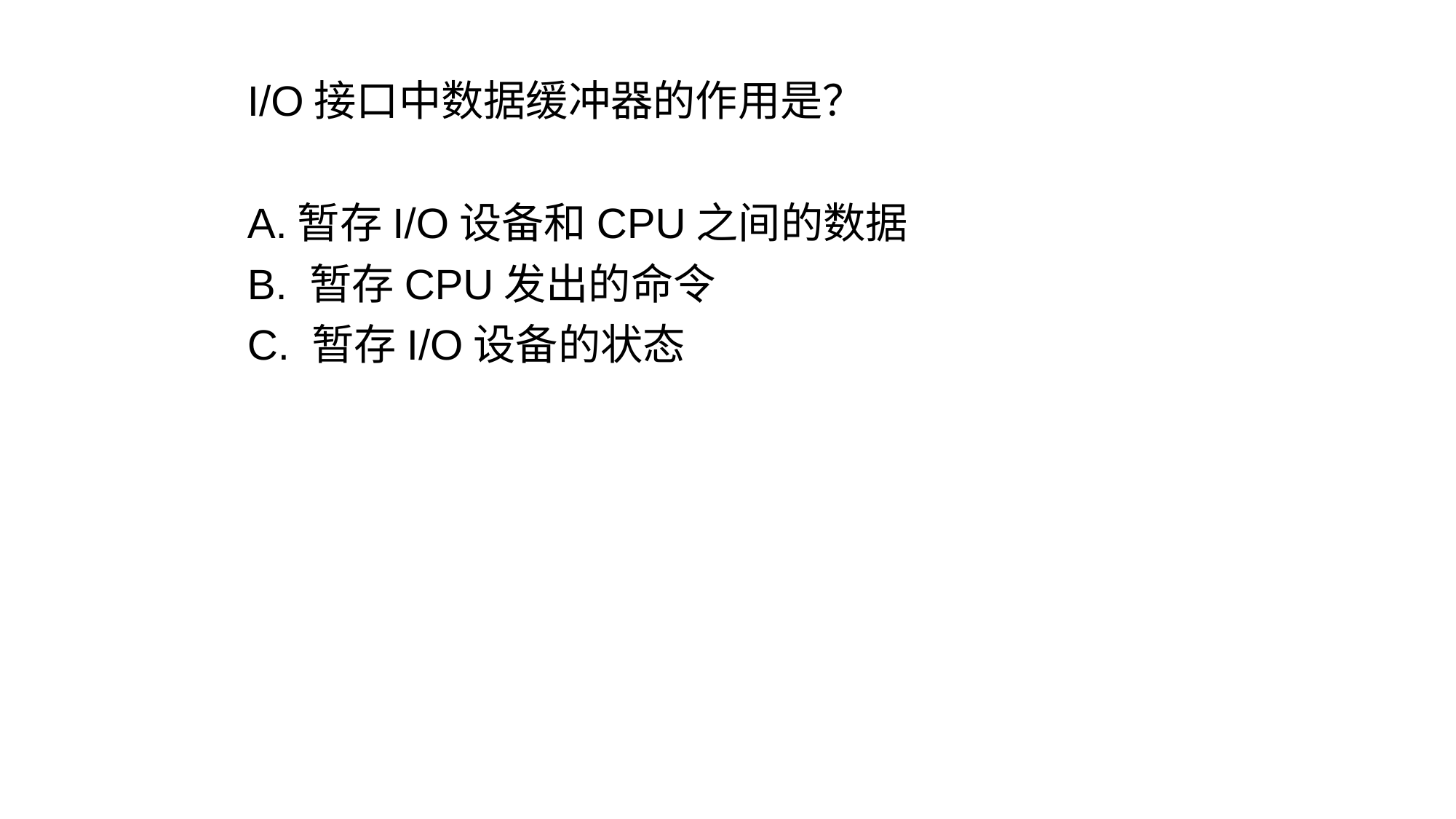

I/O接口中数据缓冲器的作用是？

A.暂存I/O设备和CPU之间的数据
B. 暂存CPU发出的命令
C. 暂存I/O设备的状态